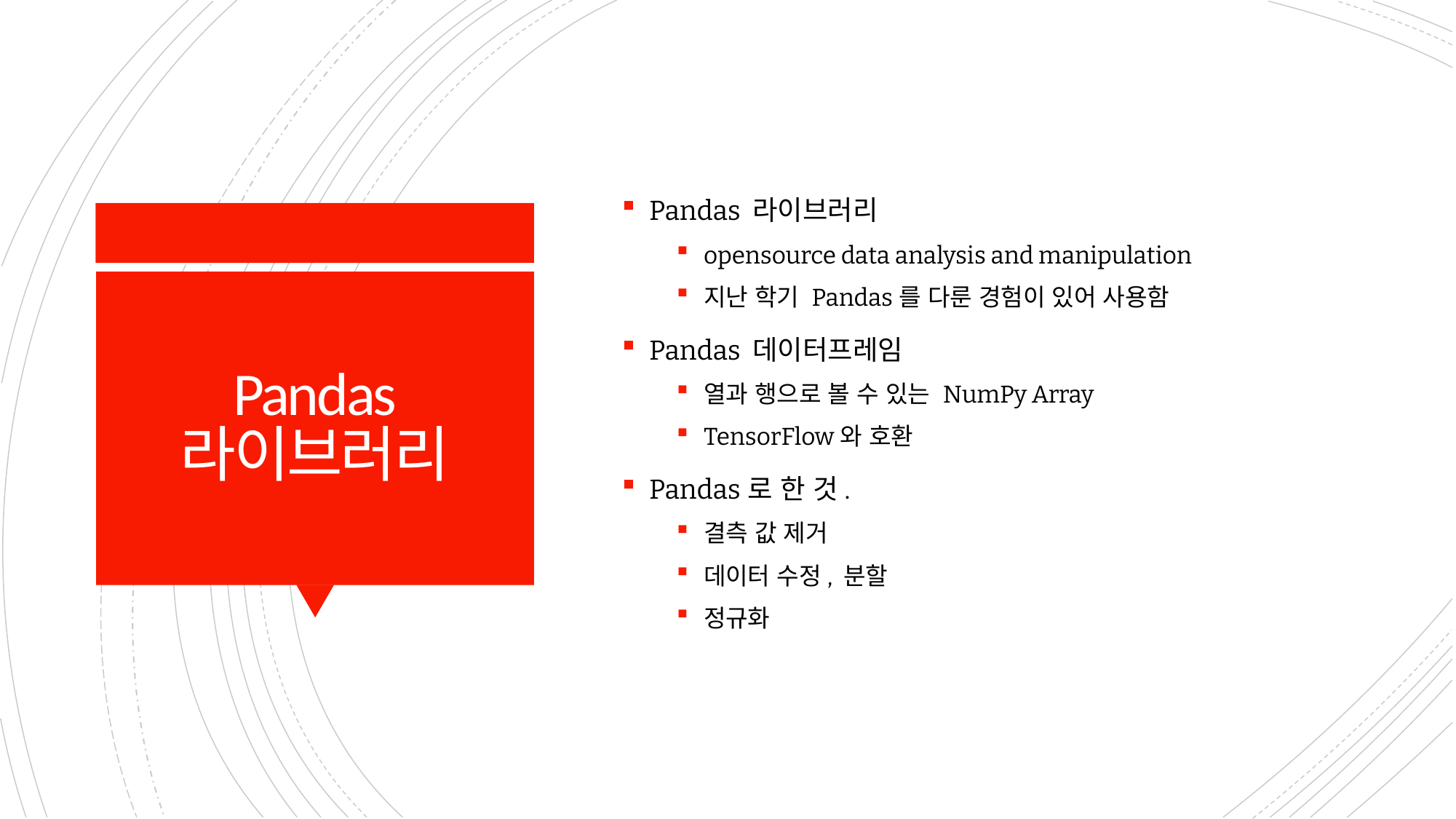

Pandas 라이브러리
opensource data analysis and manipulation
지난 학기 Pandas를 다룬 경험이 있어 사용함
Pandas 데이터프레임
열과 행으로 볼 수 있는 NumPy Array
TensorFlow와 호환
Pandas로 한 것.
결측 값 제거
데이터 수정, 분할
정규화
# Pandas 라이브러리